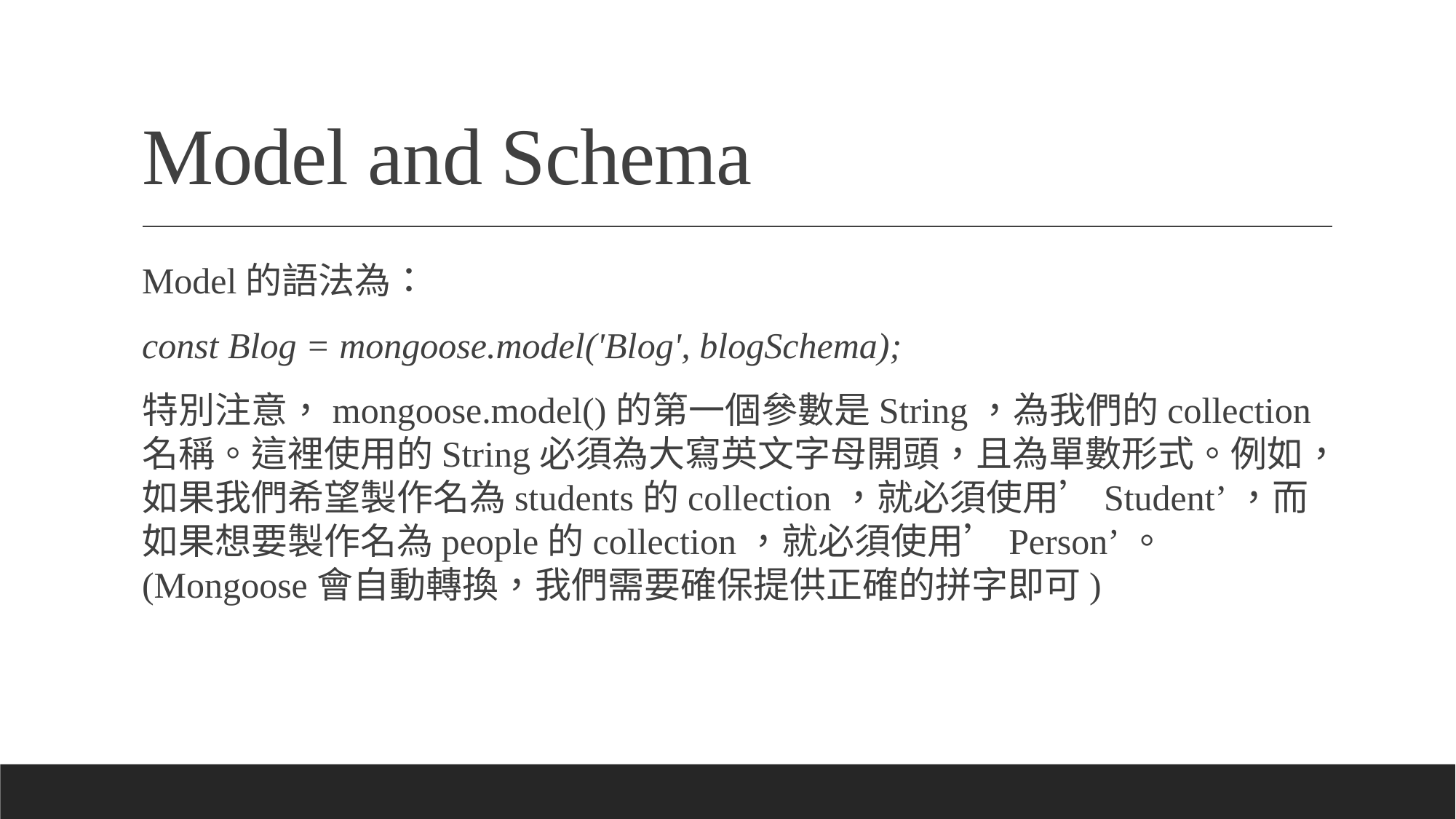

# Model and Schema
Model的語法為：
const Blog = mongoose.model('Blog', blogSchema);
特別注意，mongoose.model()的第一個參數是String，為我們的collection名稱。這裡使用的String必須為大寫英文字母開頭，且為單數形式。例如，如果我們希望製作名為students的collection，就必須使用’Student’，而如果想要製作名為people的collection，就必須使用’Person’。(Mongoose會自動轉換，我們需要確保提供正確的拼字即可)